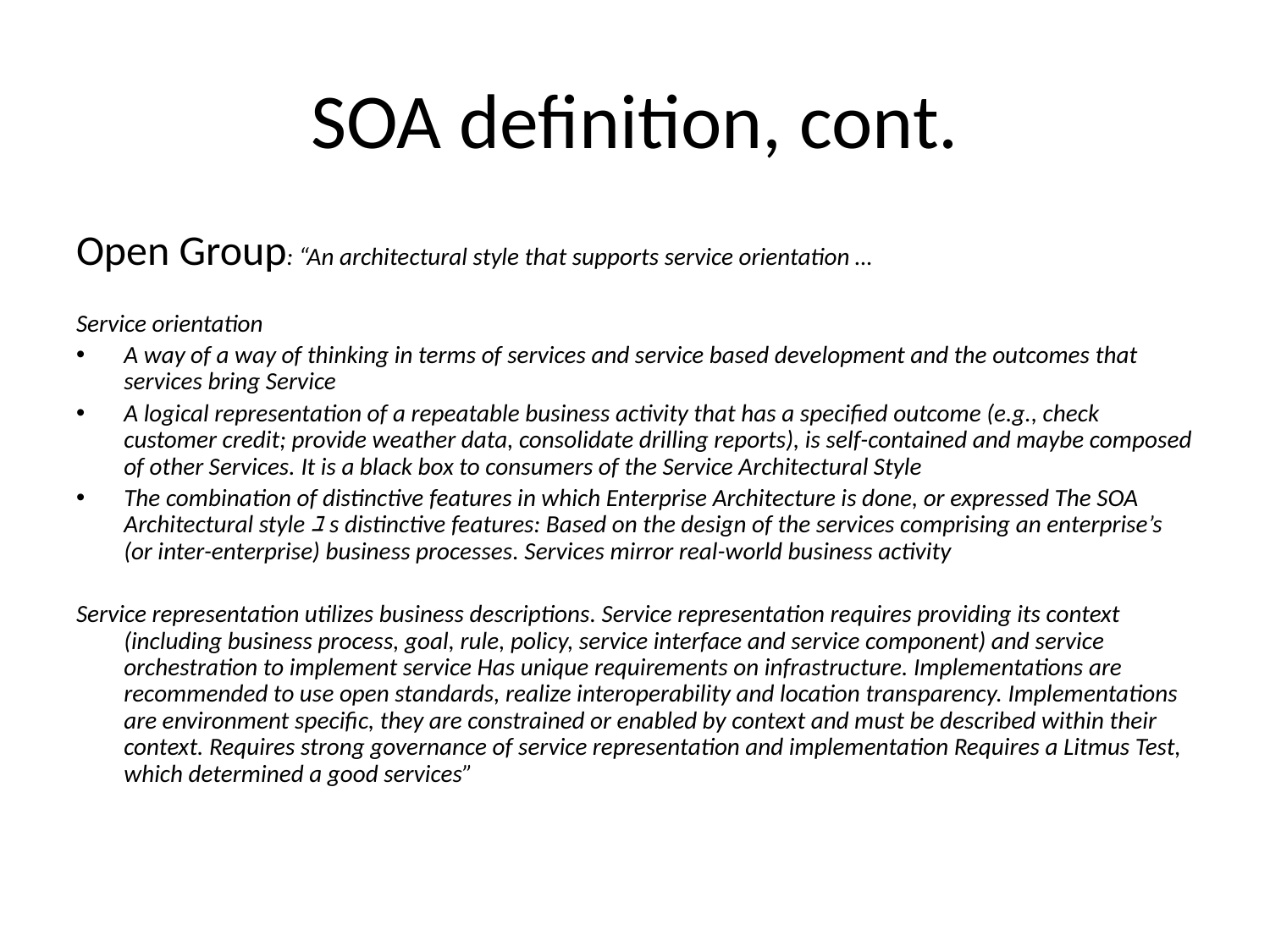

# SOA definition, cont.
Open Group: “An architectural style that supports service orientation …

Service orientation
A way of a way of thinking in terms of services and service based development and the outcomes that services bring Service
A logical representation of a repeatable business activity that has a specified outcome (e.g., check customer credit; provide weather data, consolidate drilling reports), is self-contained and maybe composed of other Services. It is a black box to consumers of the Service Architectural Style
The combination of distinctive features in which Enterprise Architecture is done, or expressed The SOA Architectural styleﾕs distinctive features: Based on the design of the services comprising an enterprise’s (or inter-enterprise) business processes. Services mirror real-world business activity

Service representation utilizes business descriptions. Service representation requires providing its context (including business process, goal, rule, policy, service interface and service component) and service orchestration to implement service Has unique requirements on infrastructure. Implementations are recommended to use open standards, realize interoperability and location transparency. Implementations are environment specific, they are constrained or enabled by context and must be described within their context. Requires strong governance of service representation and implementation Requires a Litmus Test,  which determined a good services”